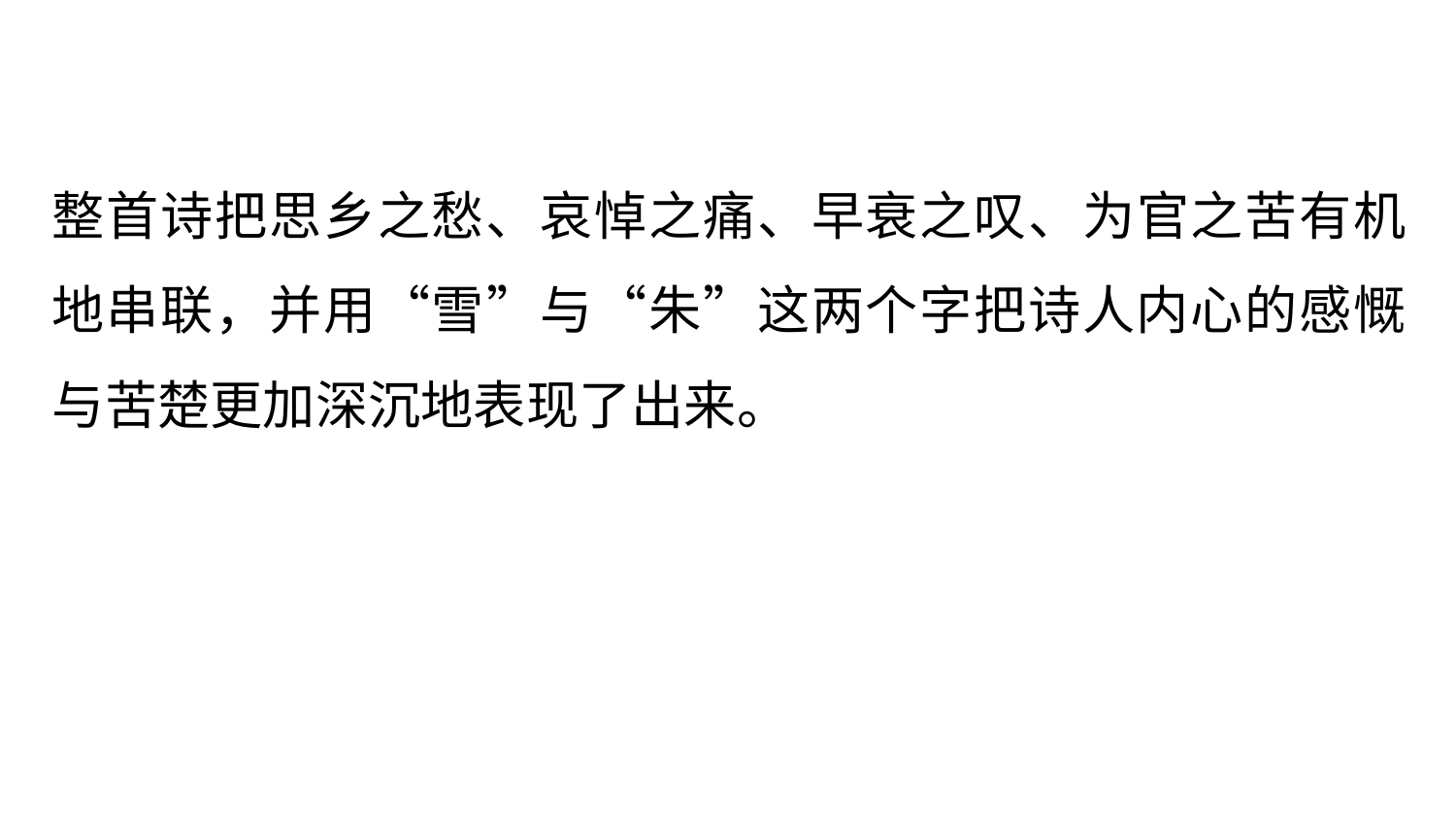

整首诗把思乡之愁、哀悼之痛、早衰之叹、为官之苦有机地串联，并用“雪”与“朱”这两个字把诗人内心的感慨与苦楚更加深沉地表现了出来。